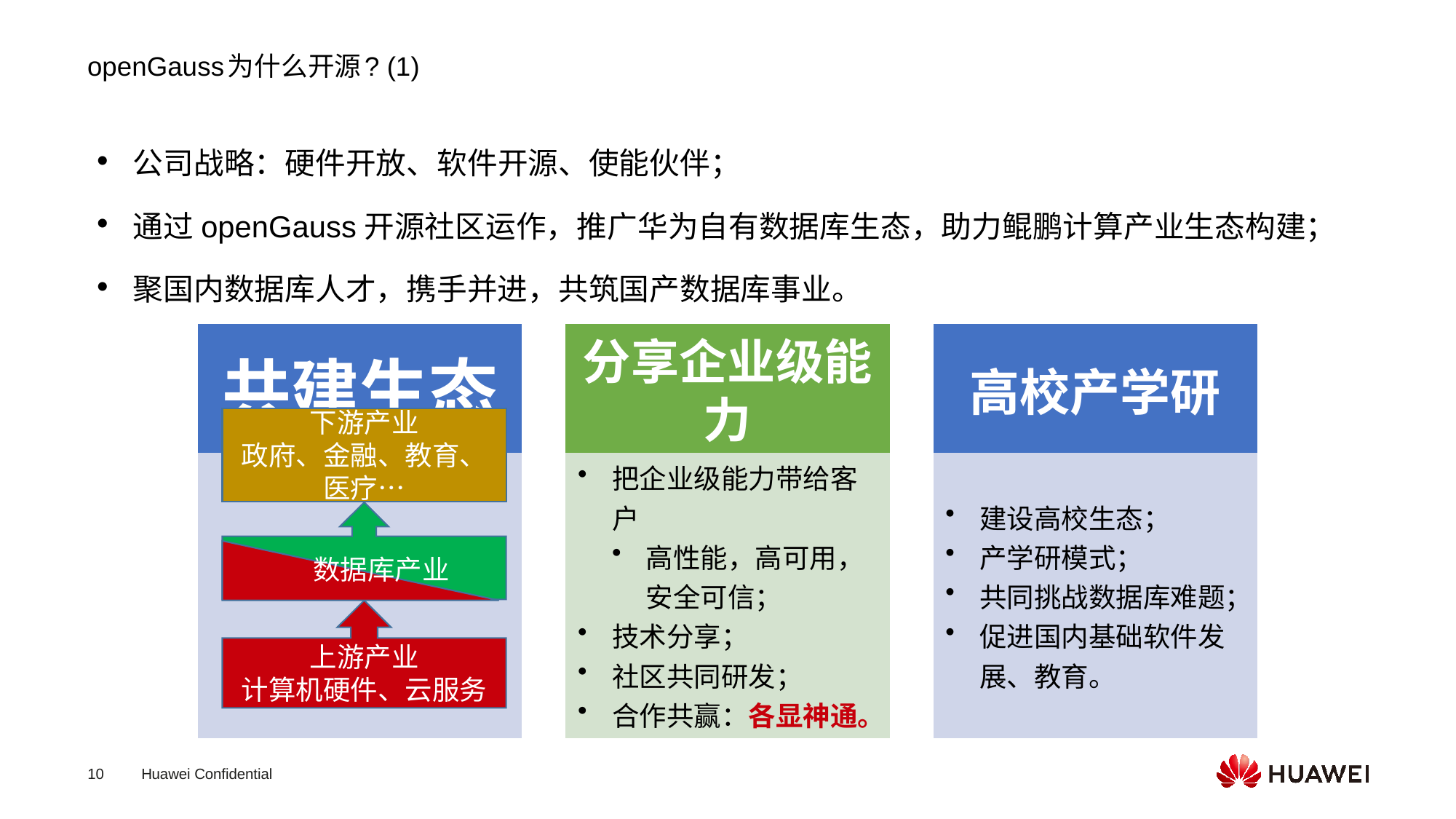

# openGauss为什么开源? (1)
公司战略：硬件开放、软件开源、使能伙伴；
通过openGauss开源社区运作，推广华为自有数据库生态，助力鲲鹏计算产业生态构建；
聚国内数据库人才，携手并进，共筑国产数据库事业。

共建生态
分享企业级能力
把企业级能力带给客户
社区共同研发；
高校产学研
建设高校生态；
技术分享；
高性能，高可用，安全可信；
合作共赢：各显神通。
产学研模式；
促进国内基础软件发展、教育。
共同挑战数据库难题；
下游产业
政府、金融、教育、医疗…

上游产业
计算机硬件、云服务

数据库产业